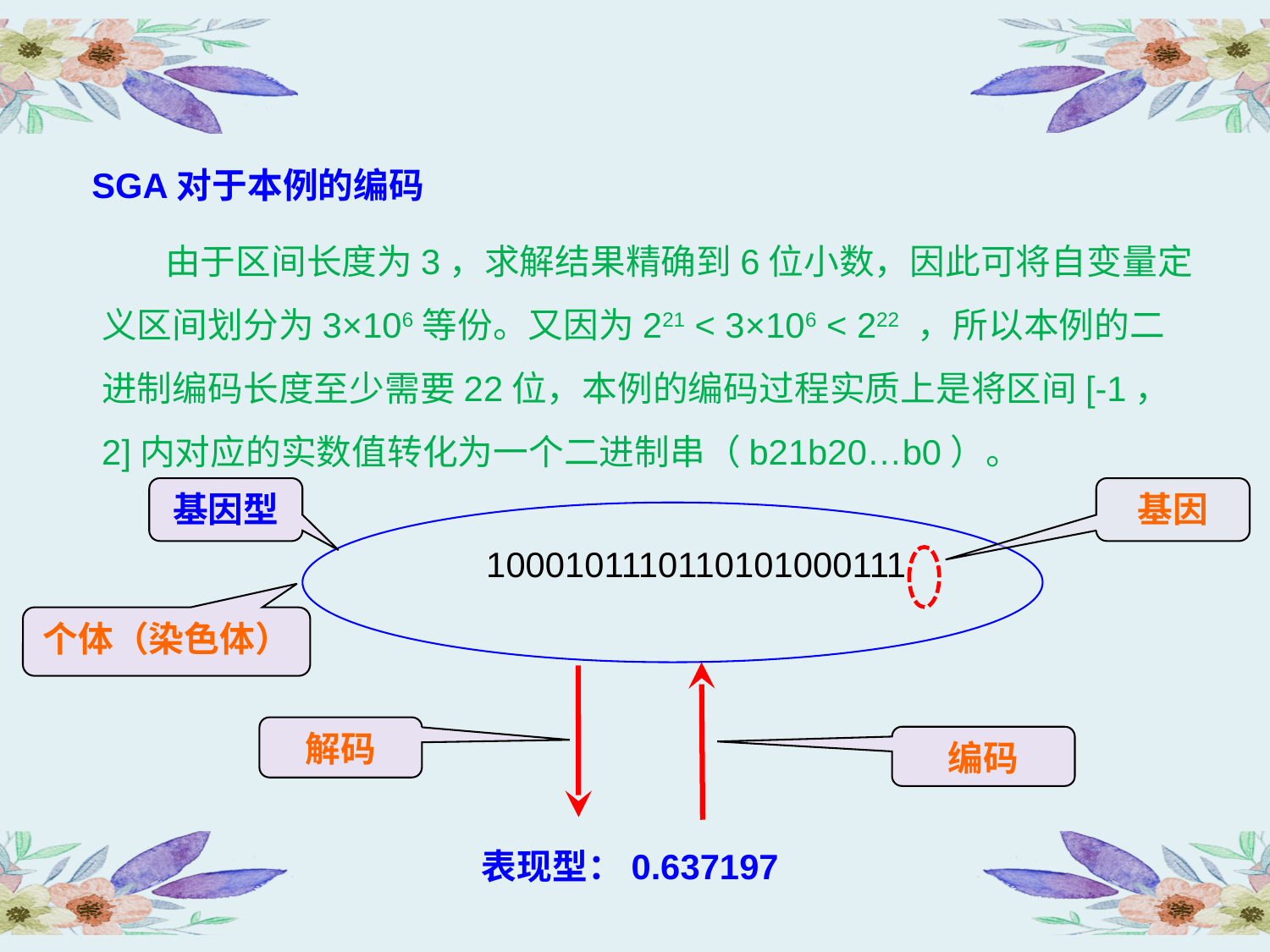

# SGA对于本例的编码
       由于区间长度为3，求解结果精确到6位小数，因此可将自变量定义区间划分为3×106等份。又因为221 < 3×106 < 222 ，所以本例的二进制编码长度至少需要22位，本例的编码过程实质上是将区间[-1，2]内对应的实数值转化为一个二进制串（b21b20…b0）。

1000101110110101000111
基因型
基因

个体（染色体）

解码
编码
表现型：0.637197